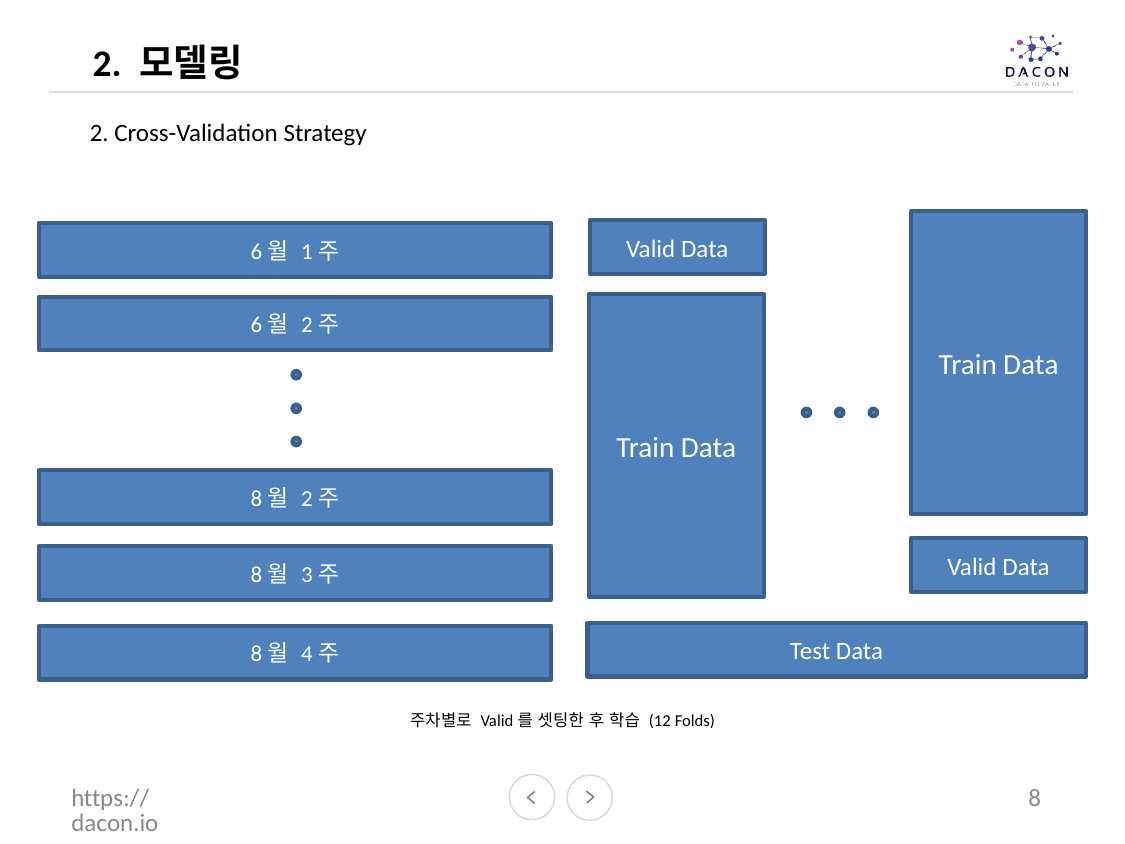

2. 모델링
2. Cross-Validation Strategy
Train Data
Valid Data
6월 1주
Train Data
6월 2주

8월 2주
Valid Data
8월 3주
Test Data
8월 4주
주차별로 Valid를 셋팅한 후 학습 (12 Folds)
https://dacon.io
8